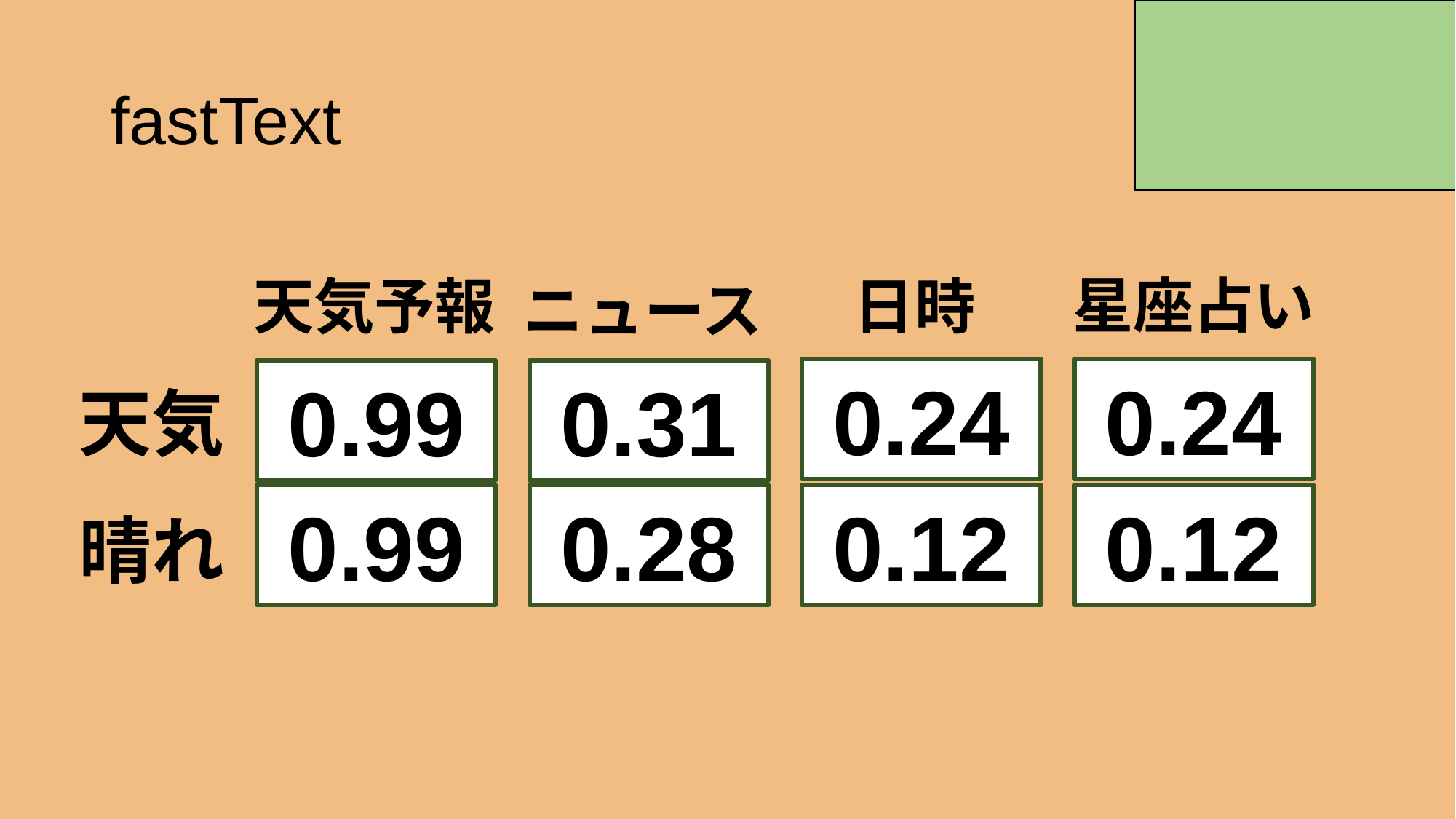

# fastText
星座占い
天気予報
日時
ニュース
0.24
0.24
0.99
0.31
天気
0.99
0.28
0.12
0.12
晴れ